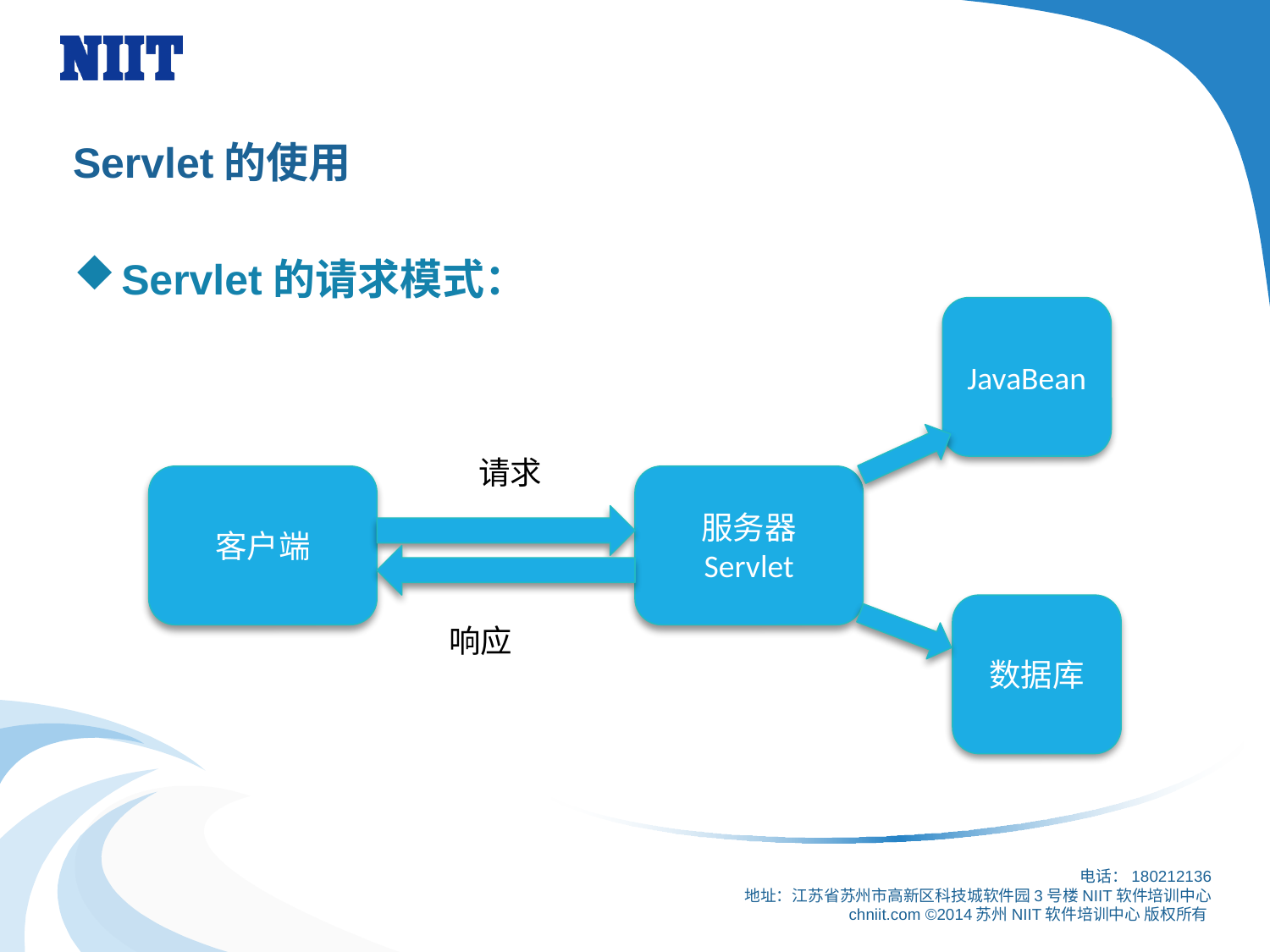

# Servlet的使用
Servlet的请求模式：
JavaBean

请求
客户端
服务器
Servlet

数据库

响应